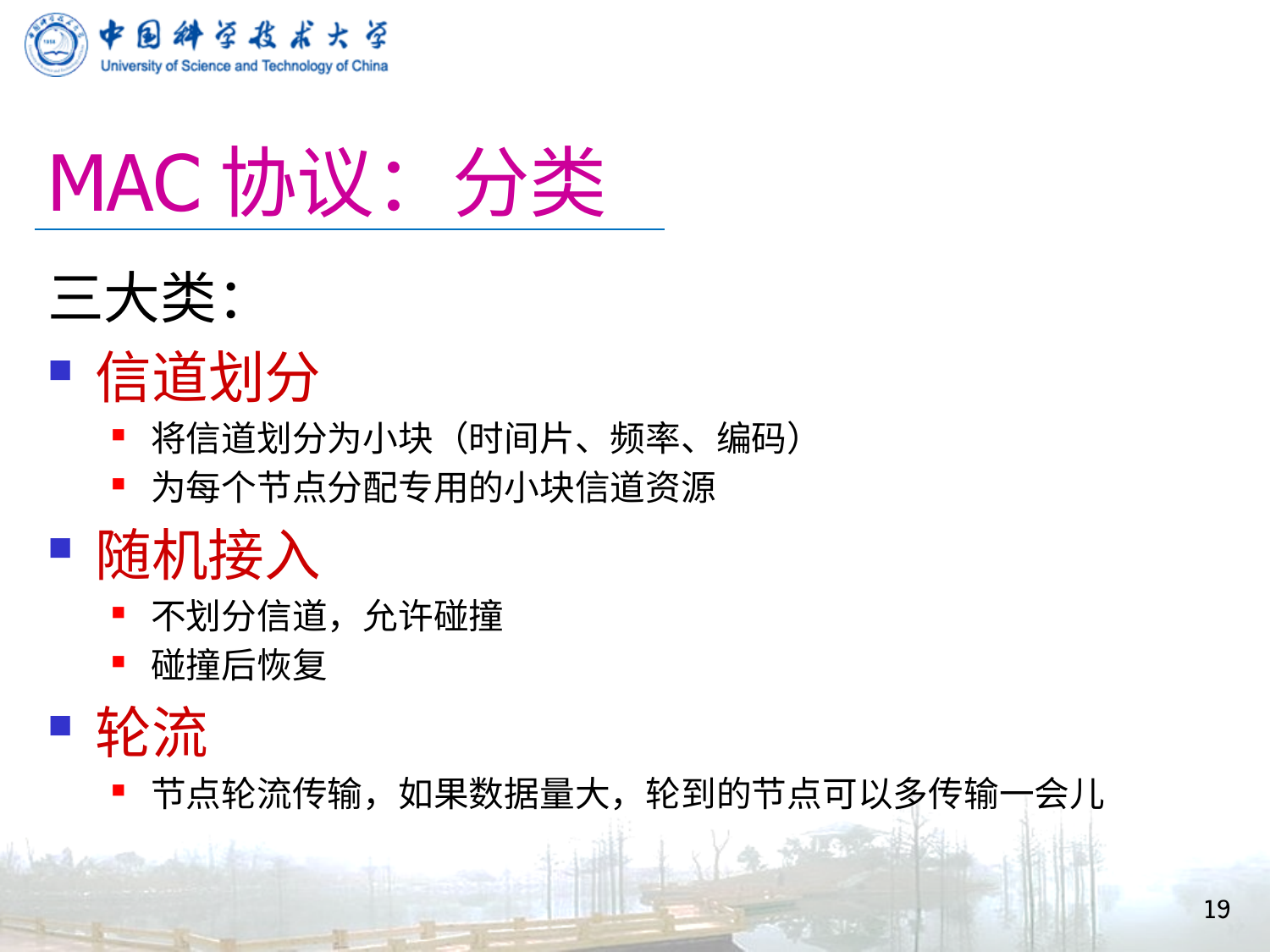

# MAC协议：分类
三大类：
信道划分
将信道划分为小块（时间片、频率、编码）
为每个节点分配专用的小块信道资源
随机接入
不划分信道，允许碰撞
碰撞后恢复
轮流
节点轮流传输，如果数据量大，轮到的节点可以多传输一会儿
19